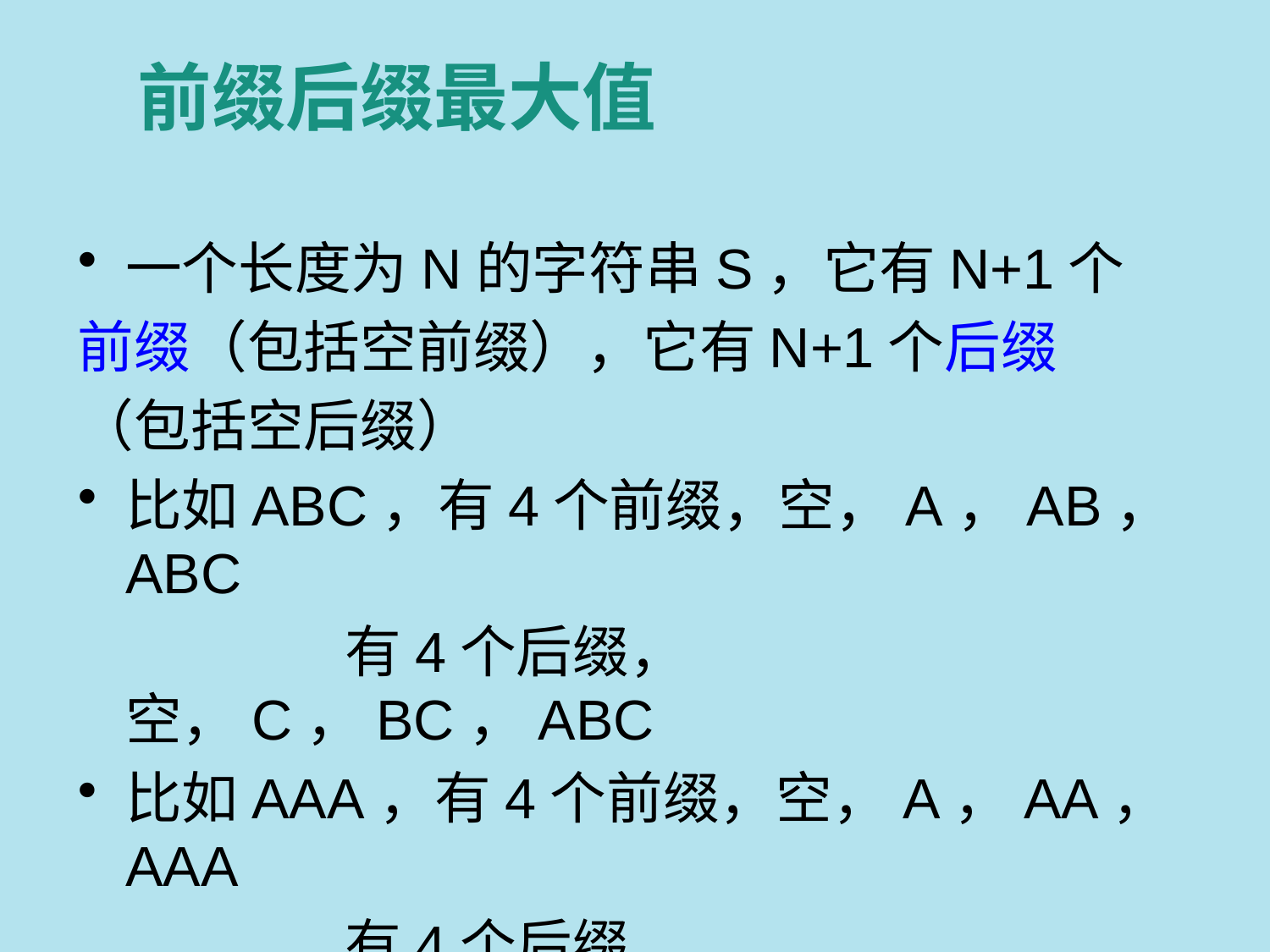

# 前缀后缀最大值
一个长度为N的字符串S，它有N+1个
前缀（包括空前缀），它有N+1个后缀
（包括空后缀）
比如ABC，有4个前缀，空，A，AB，ABC
                    有4个后缀，空，C，BC，ABC
比如AAA，有4个前缀，空，A，AA，AAA
                    有4个后缀，空，A，AA，AAA